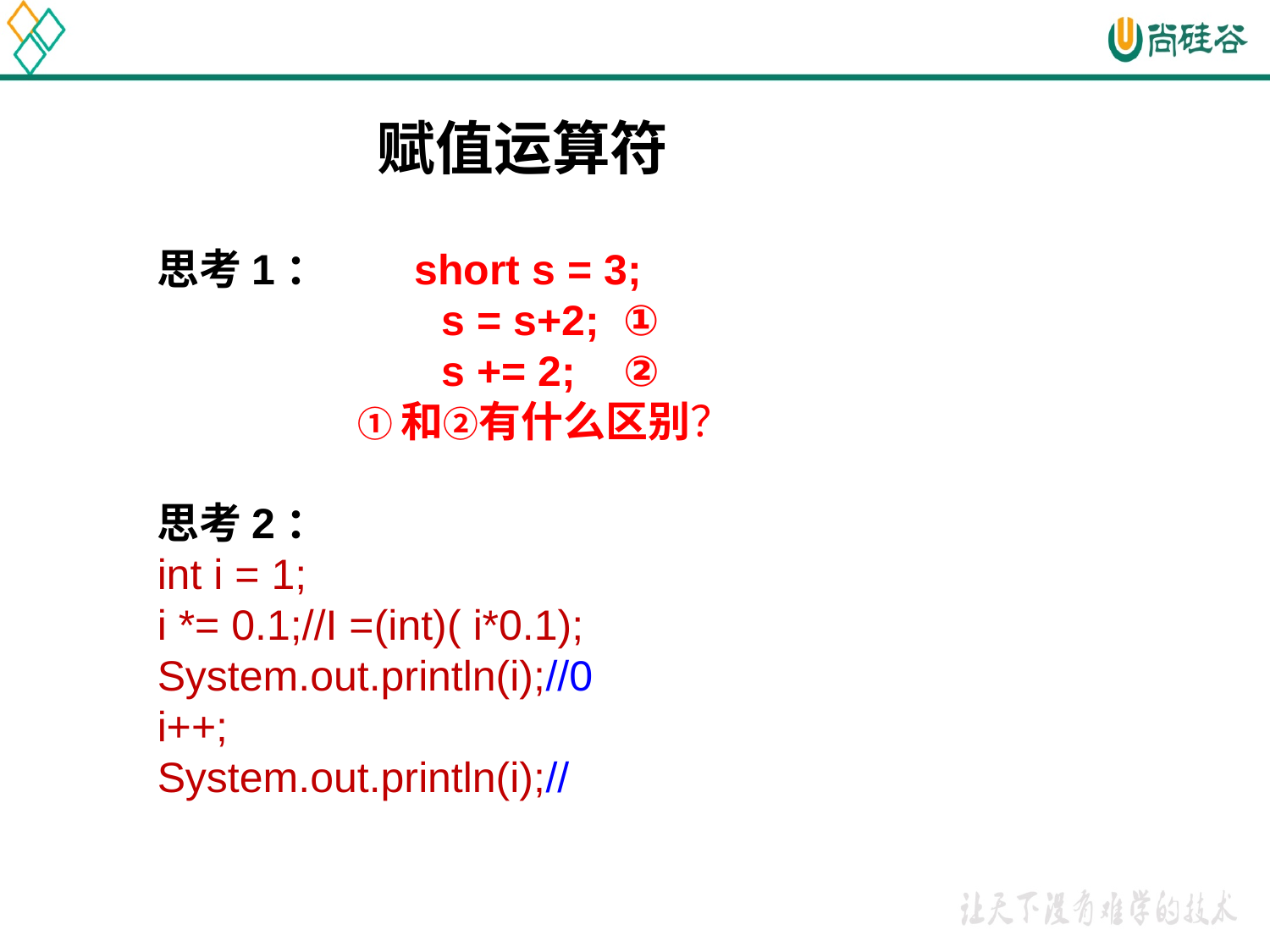

# 赋值运算符
思考1：        short s = 3;
                        s = s+2;  ①
                        s += 2;    ②
                     ①和②有什么区别？

思考2：
int i = 1;
i *= 0.1;//I =(int)( i*0.1);
System.out.println(i);//0
i++;
System.out.println(i);//